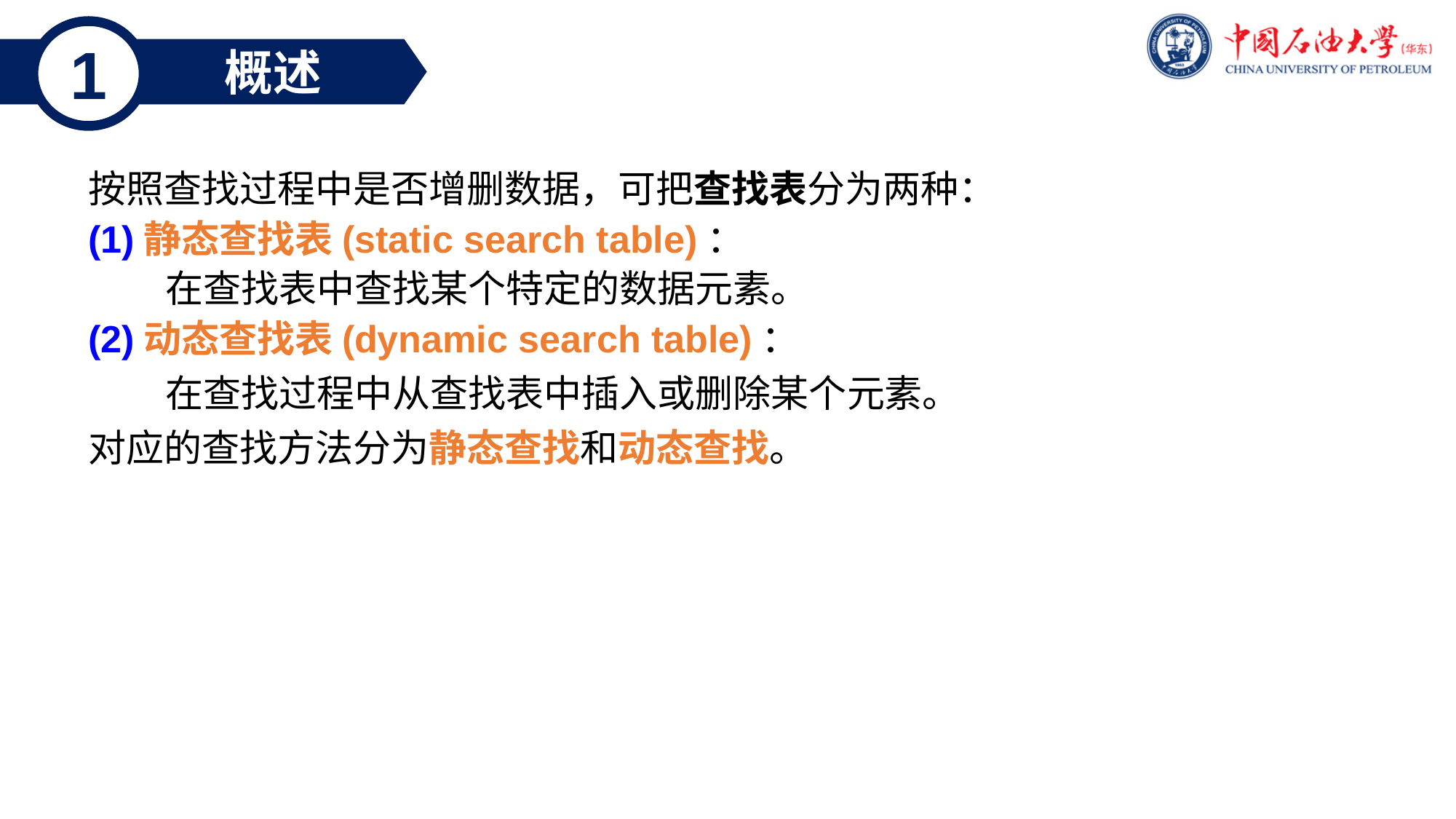

1
概述
按照查找过程中是否增删数据，可把查找表分为两种：
(1)静态查找表(static search table)：
        在查找表中查找某个特定的数据元素。
(2)动态查找表(dynamic search table)：
        在查找过程中从查找表中插入或删除某个元素。
对应的查找方法分为静态查找和动态查找。